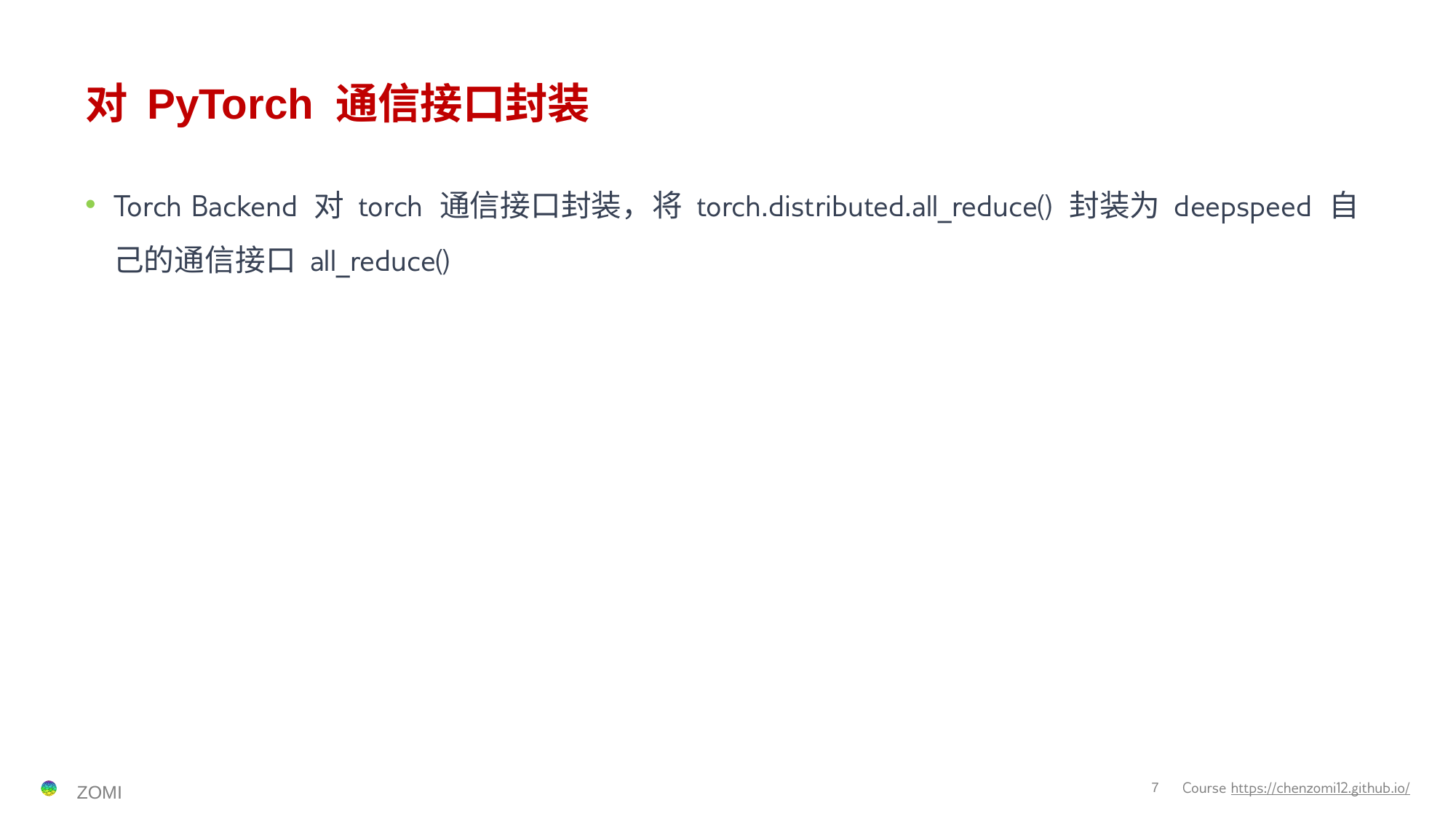

# 对 PyTorch 通信接口封装
Torch Backend 对 torch 通信接口封装，将 torch.distributed.all_reduce() 封装为 deepspeed 自己的通信接口 all_reduce()